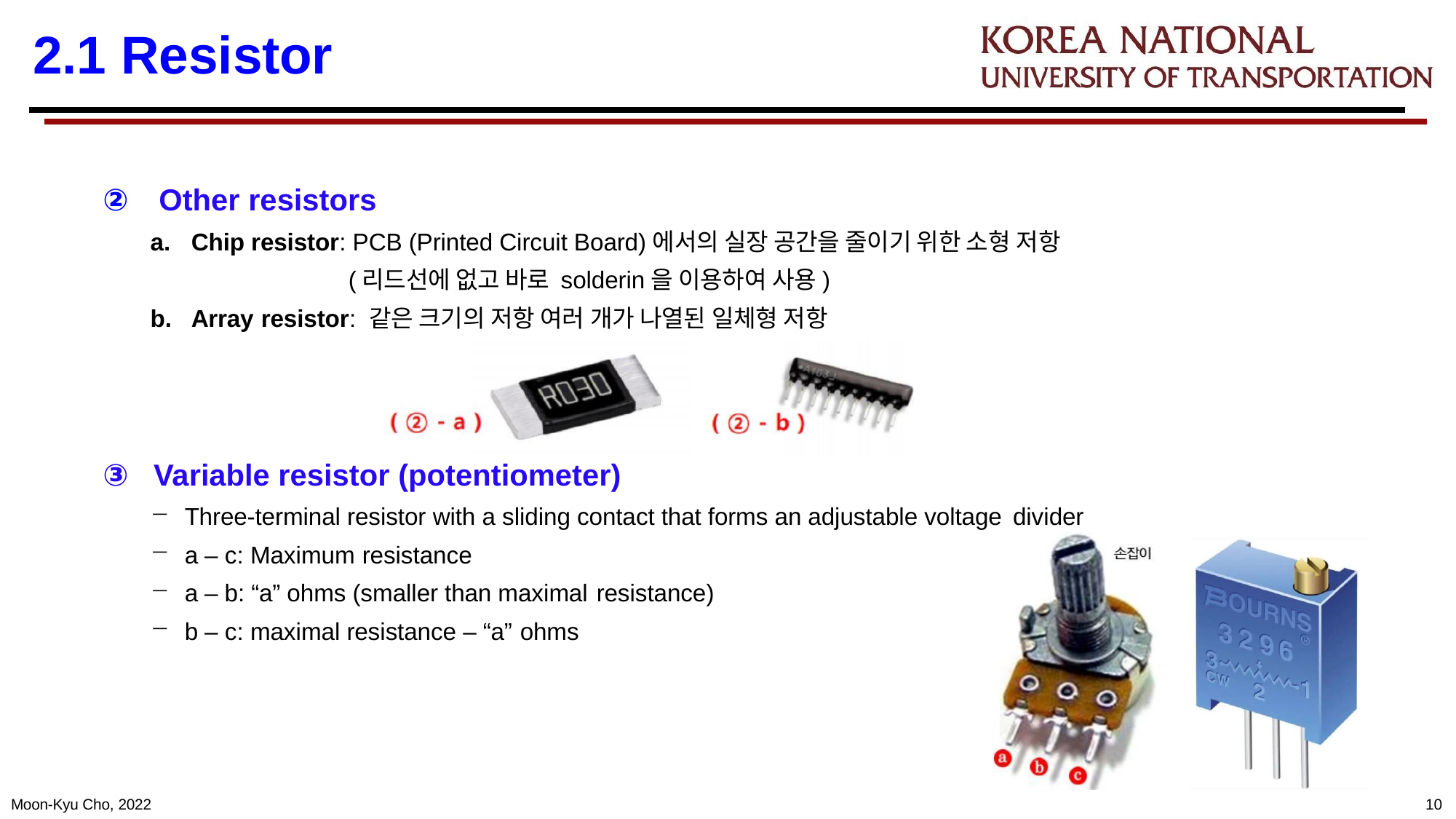

# 2.1 Resistor
②	Other resistors
Chip resistor: PCB (Printed Circuit Board)에서의 실장 공간을 줄이기 위한 소형 저항
(리드선에 없고 바로 solderin을 이용하여 사용)
Array resistor: 같은 크기의 저항 여러 개가 나열된 일체형 저항

③	Variable resistor (potentiometer)
Three-terminal resistor with a sliding contact that forms an adjustable voltage divider
a – c: Maximum resistance
a – b: “a” ohms (smaller than maximal resistance)
b – c: maximal resistance – “a” ohms

Moon-Kyu Cho, 2022
10